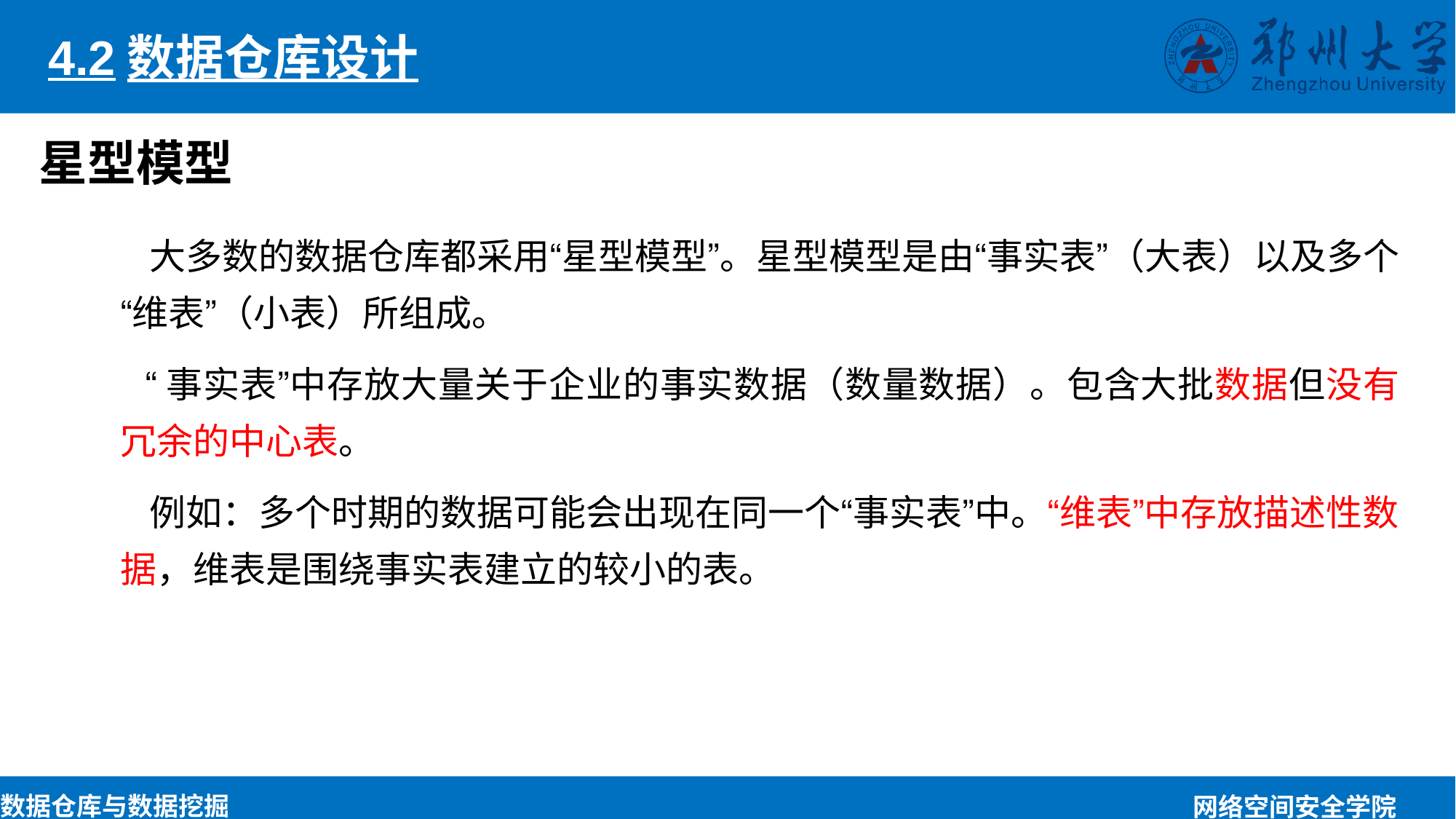

4.2数据仓库设计
星型模型
      大多数的数据仓库都采用“星型模型”。星型模型是由“事实表”（大表）以及多个“维表”（小表）所组成。
      “事实表”中存放大量关于企业的事实数据（数量数据）。包含大批数据但没有冗余的中心表。
      例如：多个时期的数据可能会出现在同一个“事实表”中。“维表”中存放描述性数据，维表是围绕事实表建立的较小的表。